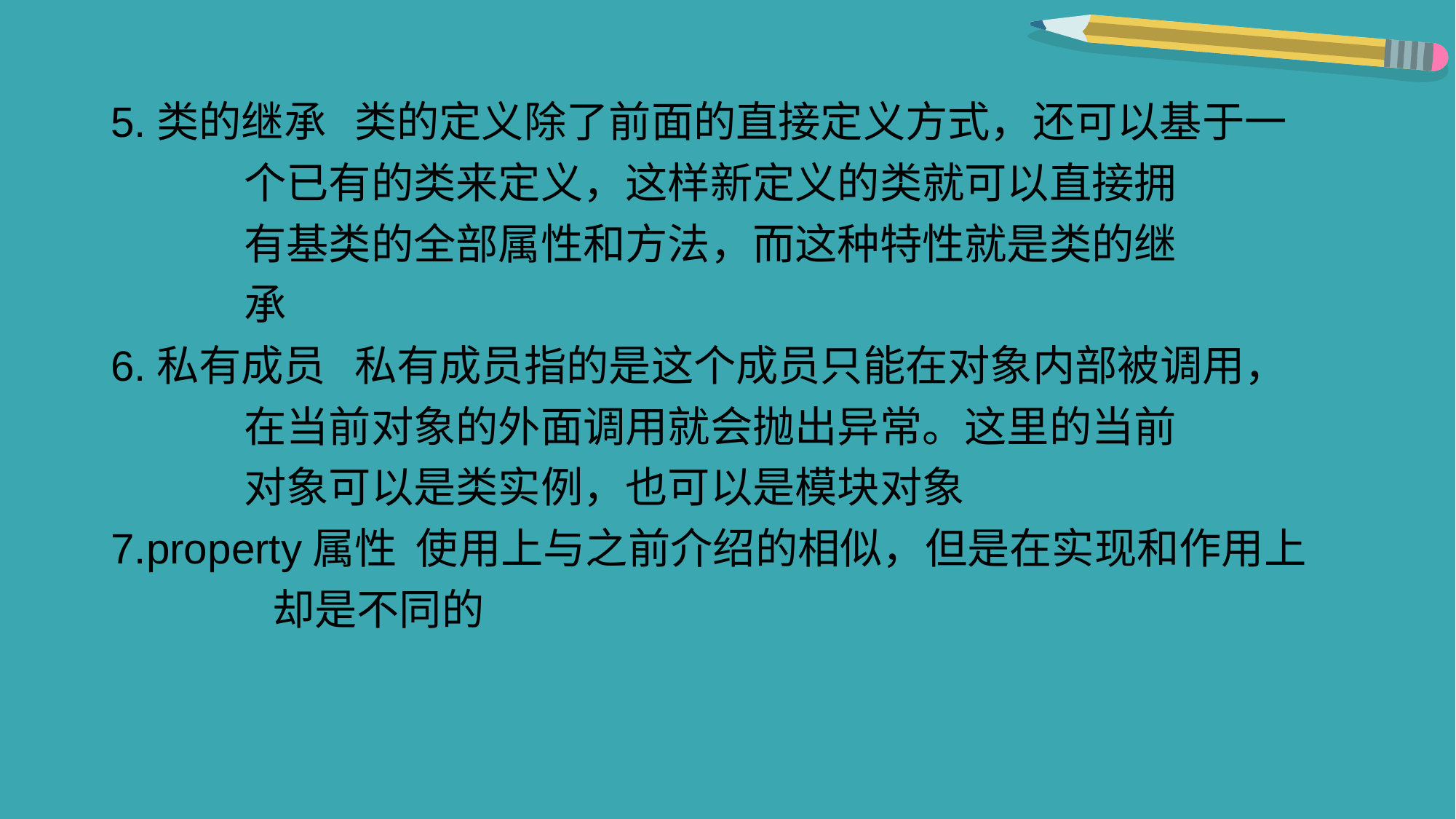

5.类的继承   类的定义除了前面的直接定义方式，还可以基于一
             个已有的类来定义，这样新定义的类就可以直接拥
             有基类的全部属性和方法，而这种特性就是类的继
             承
6.私有成员   私有成员指的是这个成员只能在对象内部被调用，
             在当前对象的外面调用就会抛出异常。这里的当前
             对象可以是类实例，也可以是模块对象
7.property属性  使用上与之前介绍的相似，但是在实现和作用上
                却是不同的